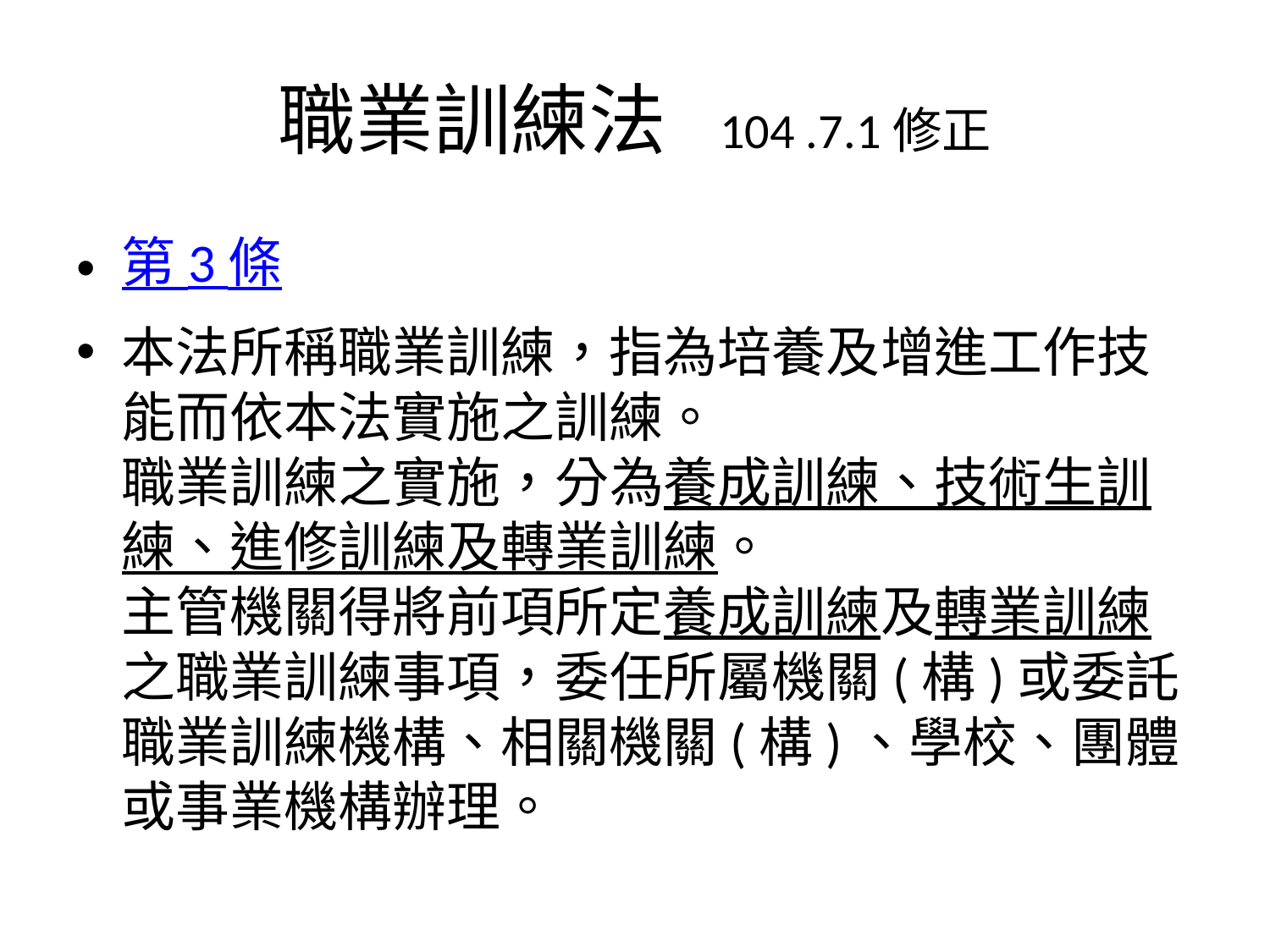

# 職業訓練法  104 .7.1修正
第 3 條
本法所稱職業訓練，指為培養及增進工作技能而依本法實施之訓練。
職業訓練之實施，分為養成訓練、技術生訓練、進修訓練及轉業訓練。
主管機關得將前項所定養成訓練及轉業訓練之職業訓練事項，委任所屬機關(構)或委託職業訓練機構、相關機關(構)、學校、團體或事業機構辦理。